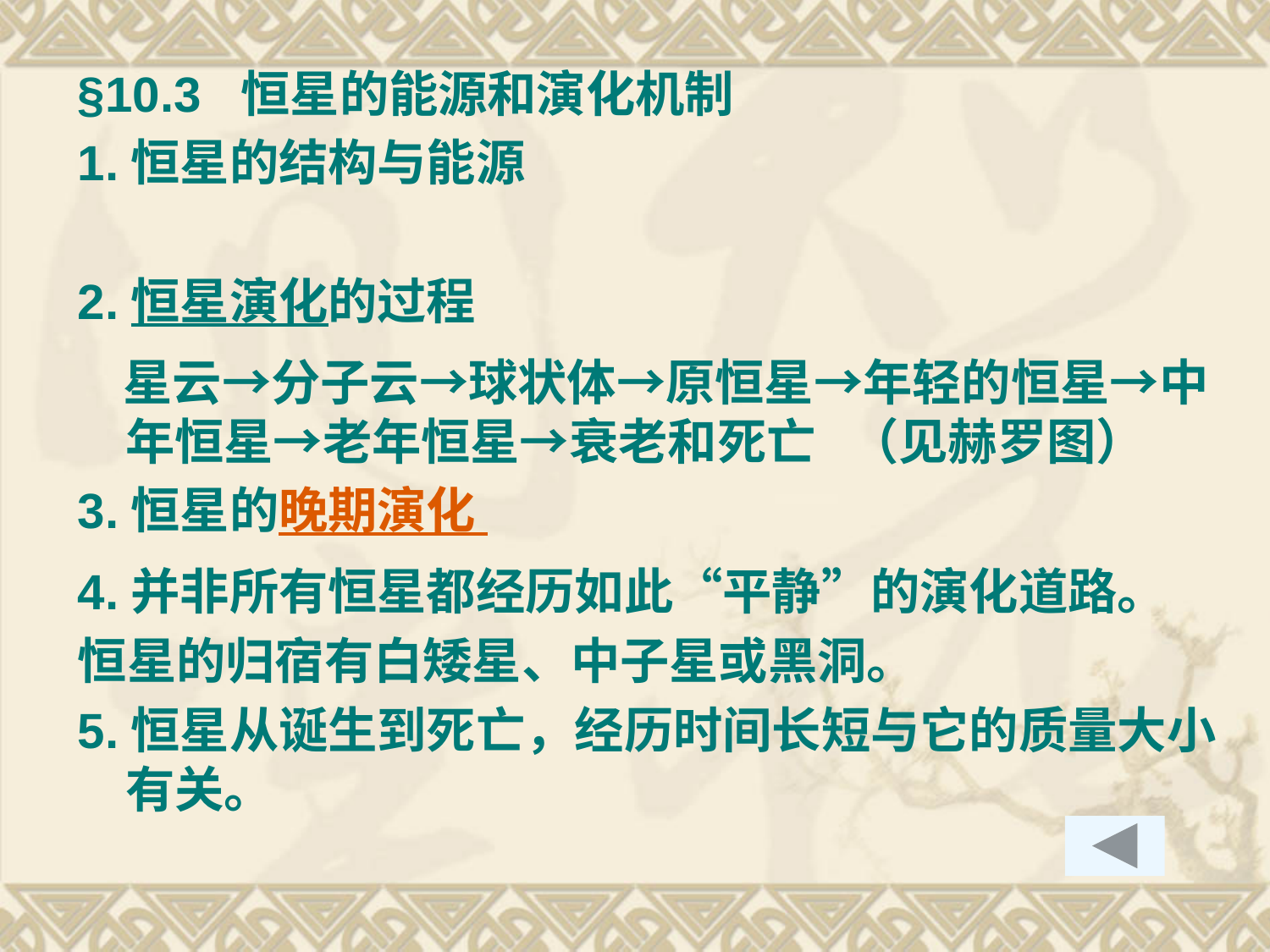

§10.3  恒星的能源和演化机制
1.恒星的结构与能源

2.恒星演化的过程
   星云→分子云→球状体→原恒星→年轻的恒星→中年恒星→老年恒星→衰老和死亡   （见赫罗图）
3.恒星的晚期演化
4.并非所有恒星都经历如此“平静”的演化道路。
恒星的归宿有白矮星、中子星或黑洞。
5.恒星从诞生到死亡，经历时间长短与它的质量大小有关。